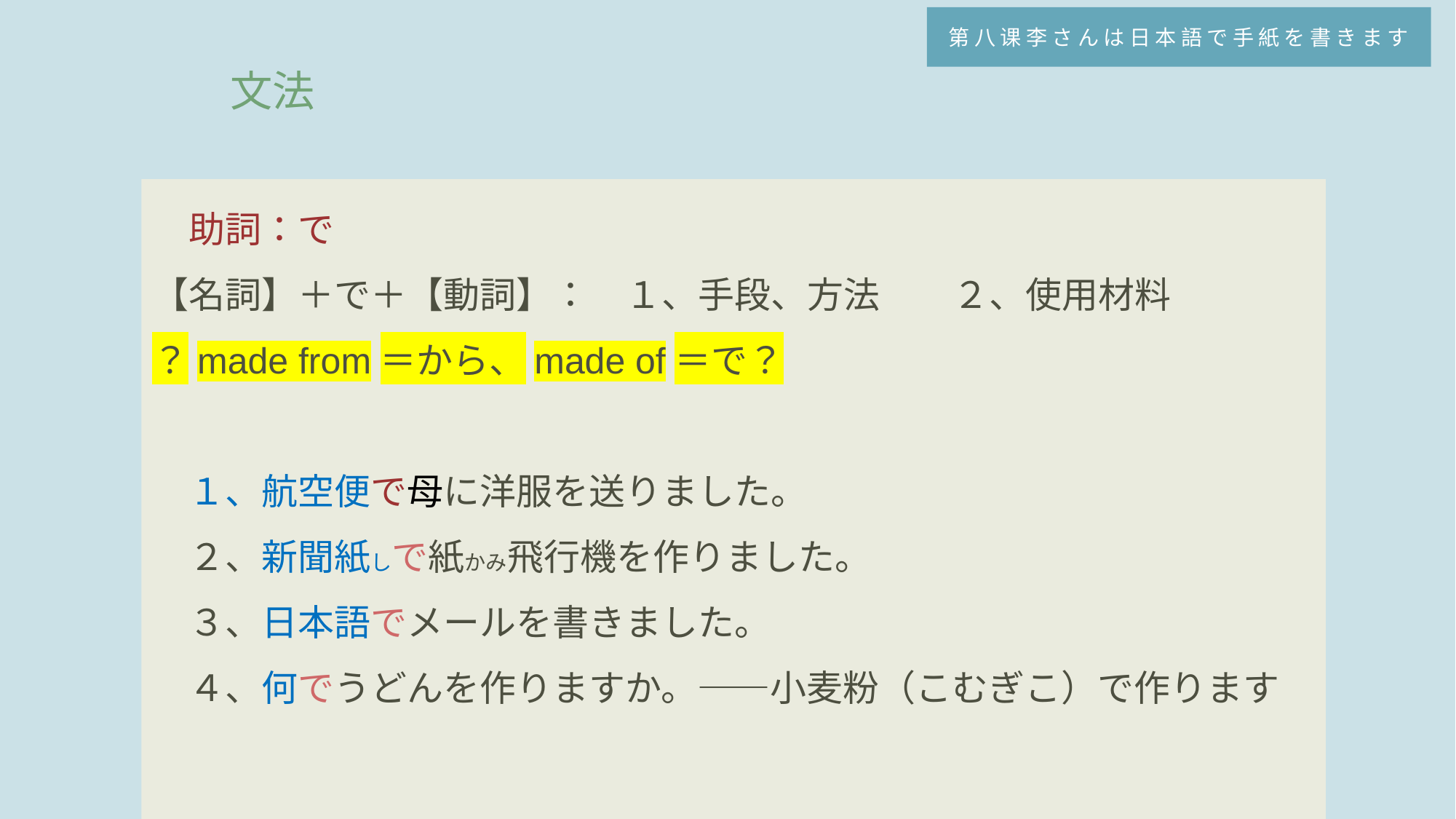

第八课李さんは日本語で手紙を書きます
文法
　助詞：で
【名詞】＋で＋【動詞】：　１、手段、方法　　２、使用材料
？made from＝から、made of＝で？

　１、航空便で母に洋服を送りました。
　２、新聞紙しで紙かみ飛行機を作りました。
　３、日本語でメールを書きました。
　４、何でうどんを作りますか。——小麦粉（こむぎこ）で作ります